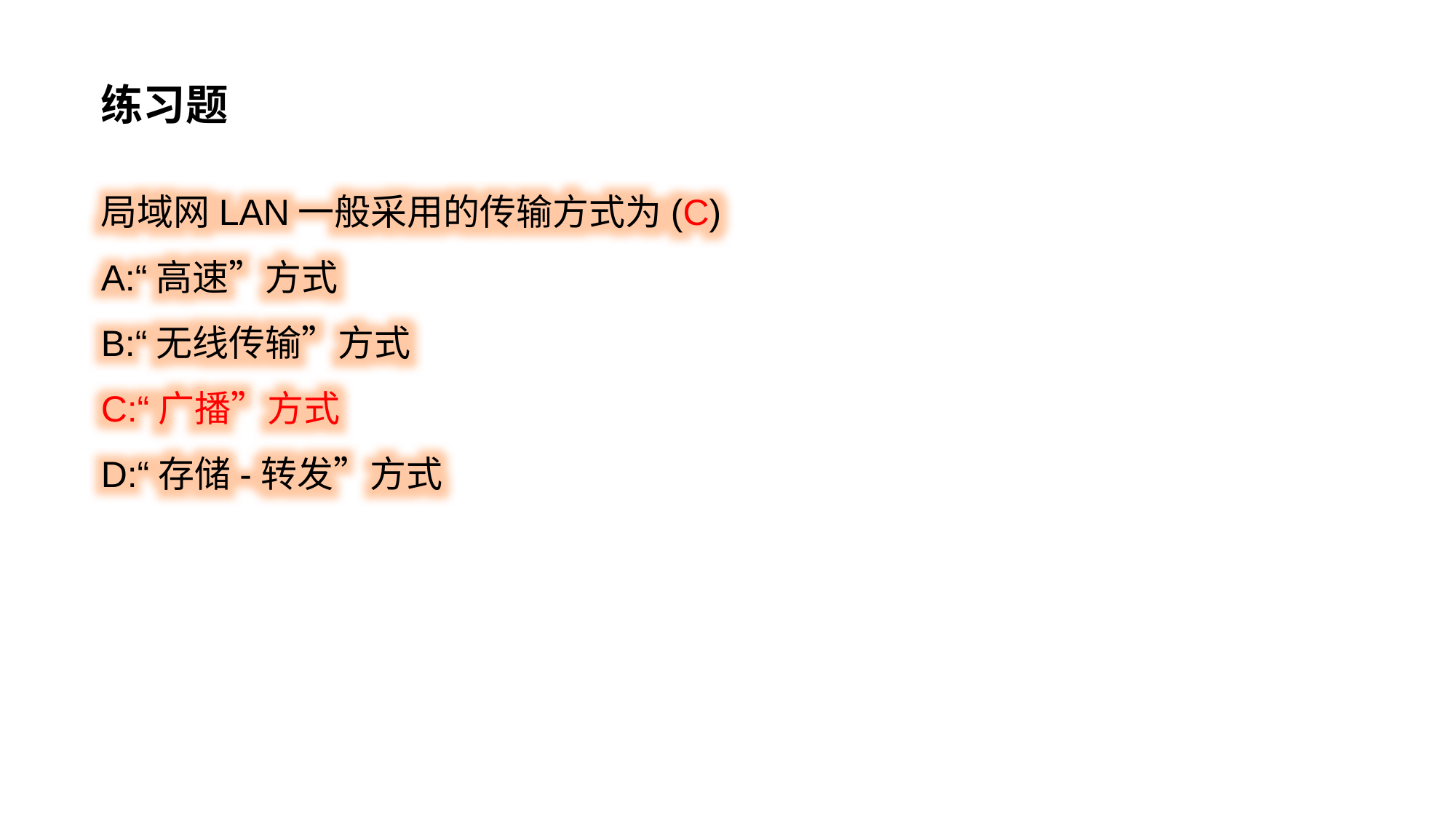

练习题
局域网LAN一般采用的传输方式为(C)
A:“高速”方式
B:“无线传输”方式
C:“广播”方式
D:“存储-转发”方式